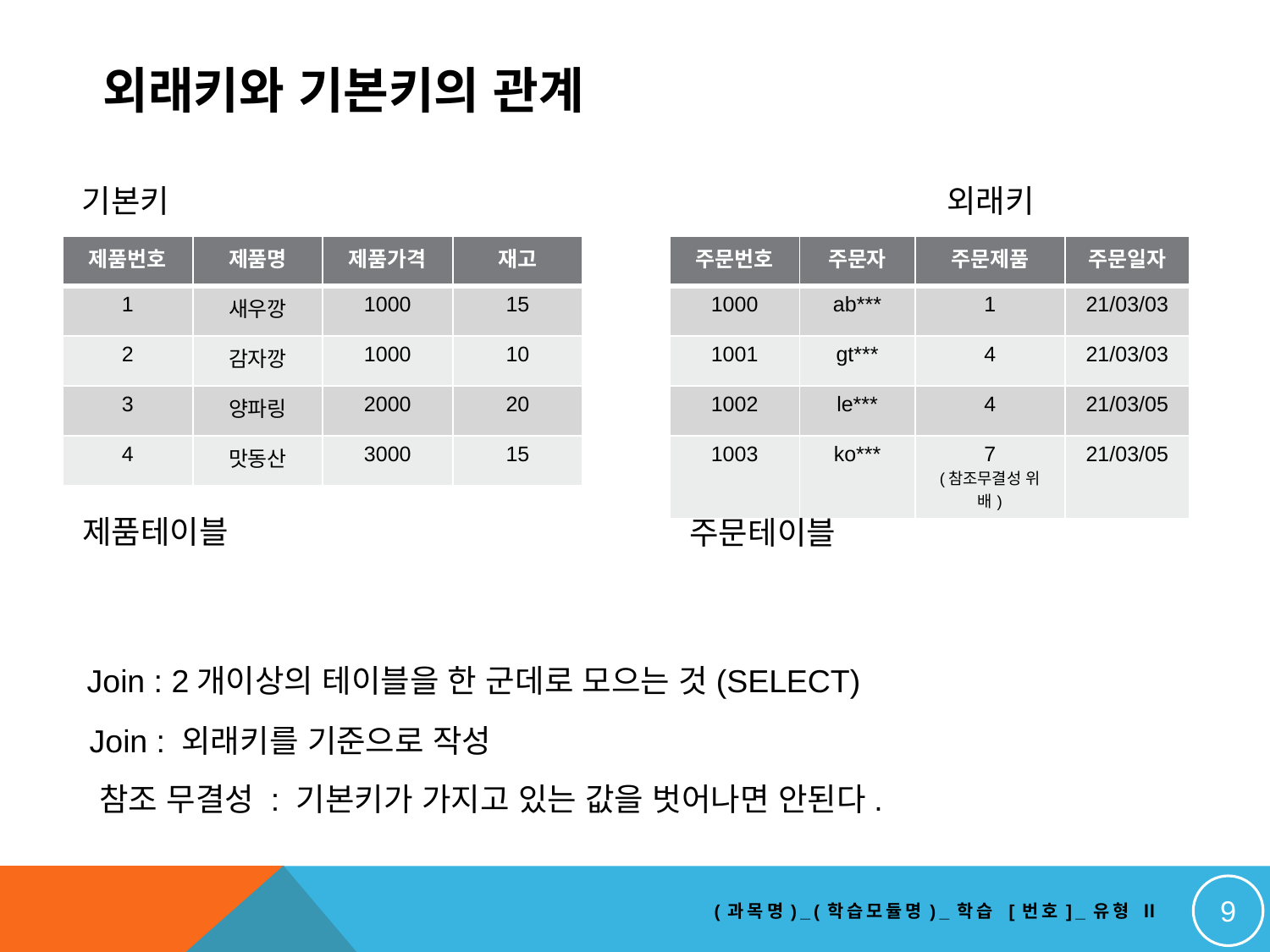

# 외래키와 기본키의 관계
기본키
외래키
| 주문번호 | 주문자 | 주문제품 | 주문일자 |
| --- | --- | --- | --- |
| 1000 | ab\*\*\* | 1 | 21/03/03 |
| 1001 | gt\*\*\* | 4 | 21/03/03 |
| 1002 | le\*\*\* | 4 | 21/03/05 |
| 1003 | ko\*\*\* | 7 (참조무결성 위배) | 21/03/05 |
| 제품번호 | 제품명 | 제품가격 | 재고 |
| --- | --- | --- | --- |
| 1 | 새우깡 | 1000 | 15 |
| 2 | 감자깡 | 1000 | 10 |
| 3 | 양파링 | 2000 | 20 |
| 4 | 맛동산 | 3000 | 15 |
제품테이블
주문테이블
Join : 2개이상의 테이블을 한 군데로 모으는 것(SELECT)
Join : 외래키를 기준으로 작성
참조 무결성 : 기본키가 가지고 있는 값을 벗어나면 안된다.
9
(과목명)_(학습모듈명)_학습 [번호]_유형 Ⅱ